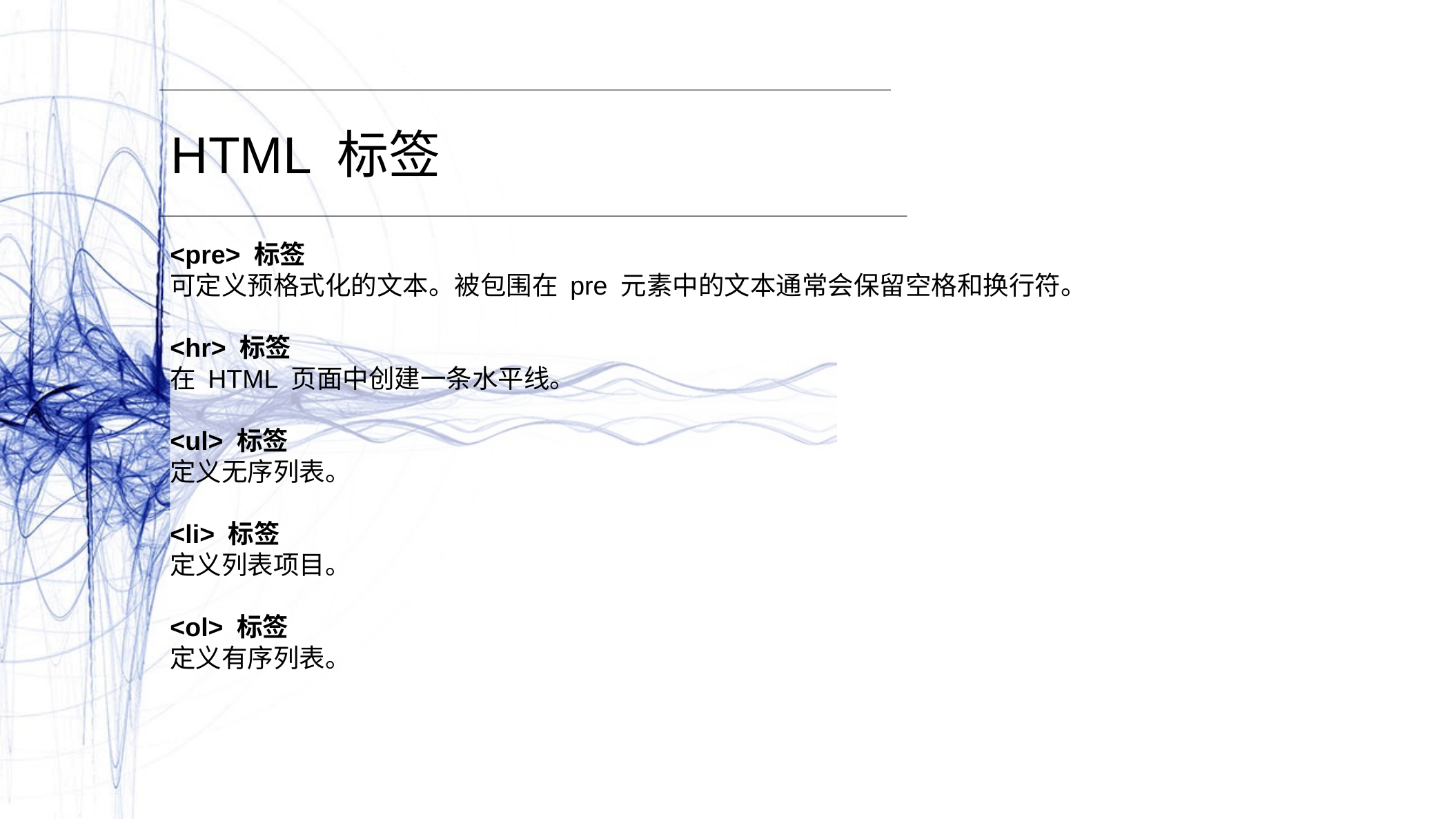

HTML 标签

<pre> 标签
可定义预格式化的文本。被包围在 pre 元素中的文本通常会保留空格和换行符。

<hr> 标签
在 HTML 页面中创建一条水平线。

<ul> 标签
定义无序列表。

<li> 标签
定义列表项目。

<ol> 标签
定义有序列表。